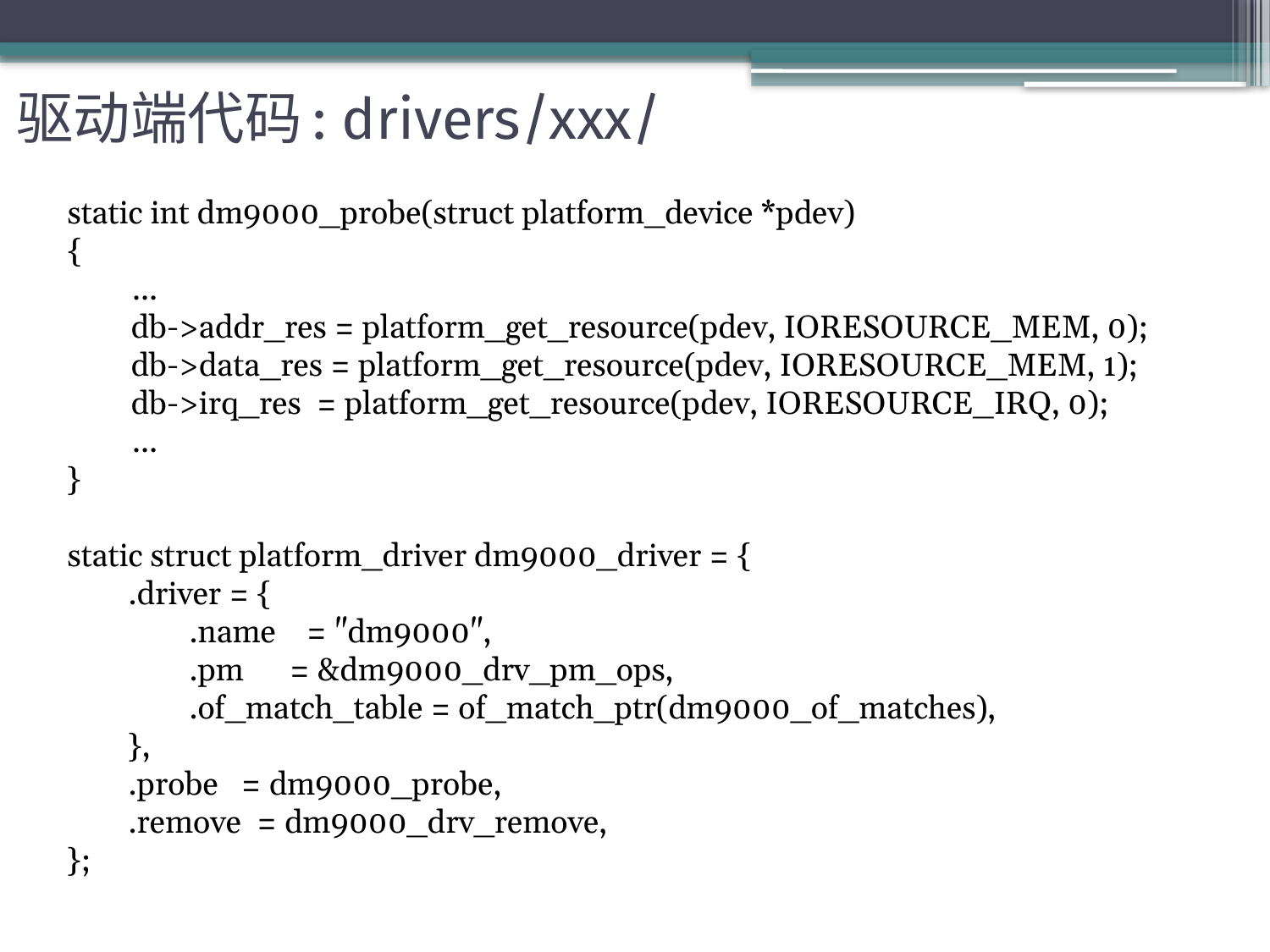

# 驱动端代码: drivers/xxx/
static int dm9000_probe(struct platform_device *pdev)
{
…
db->addr_res = platform_get_resource(pdev, IORESOURCE_MEM, 0);
db->data_res = platform_get_resource(pdev, IORESOURCE_MEM, 1);
db->irq_res  = platform_get_resource(pdev, IORESOURCE_IRQ, 0);
…
}

static struct platform_driver dm9000_driver = {
        .driver = {
                .name    = "dm9000",
                .pm      = &dm9000_drv_pm_ops,
                .of_match_table = of_match_ptr(dm9000_of_matches),
        },
        .probe   = dm9000_probe,
        .remove  = dm9000_drv_remove,
};